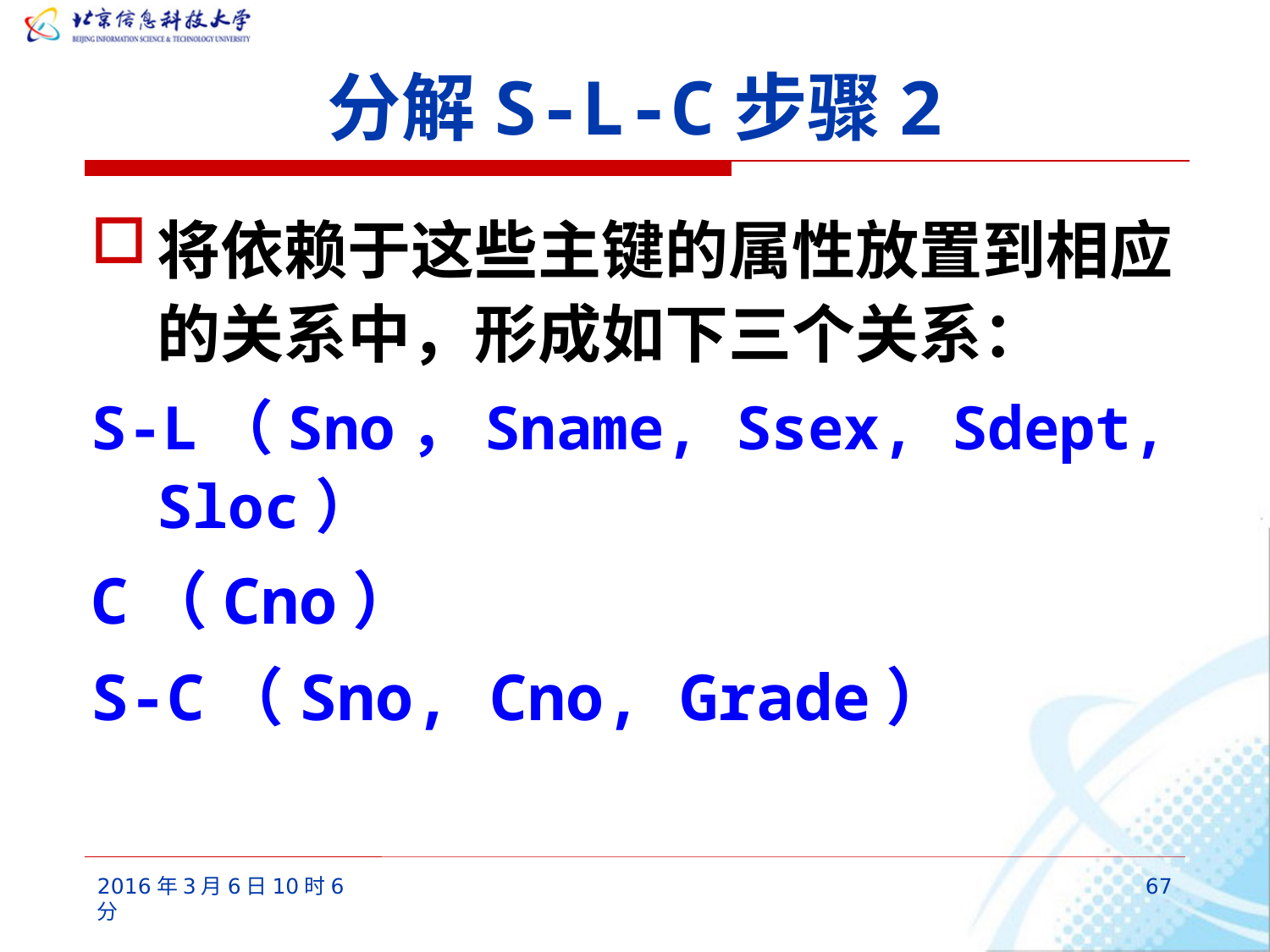

# 分解S-L-C步骤2
将依赖于这些主键的属性放置到相应的关系中，形成如下三个关系：
S-L（Sno，Sname, Ssex, Sdept, Sloc）
C（Cno）
S-C（Sno, Cno, Grade）
2016年3月6日10时6分
67